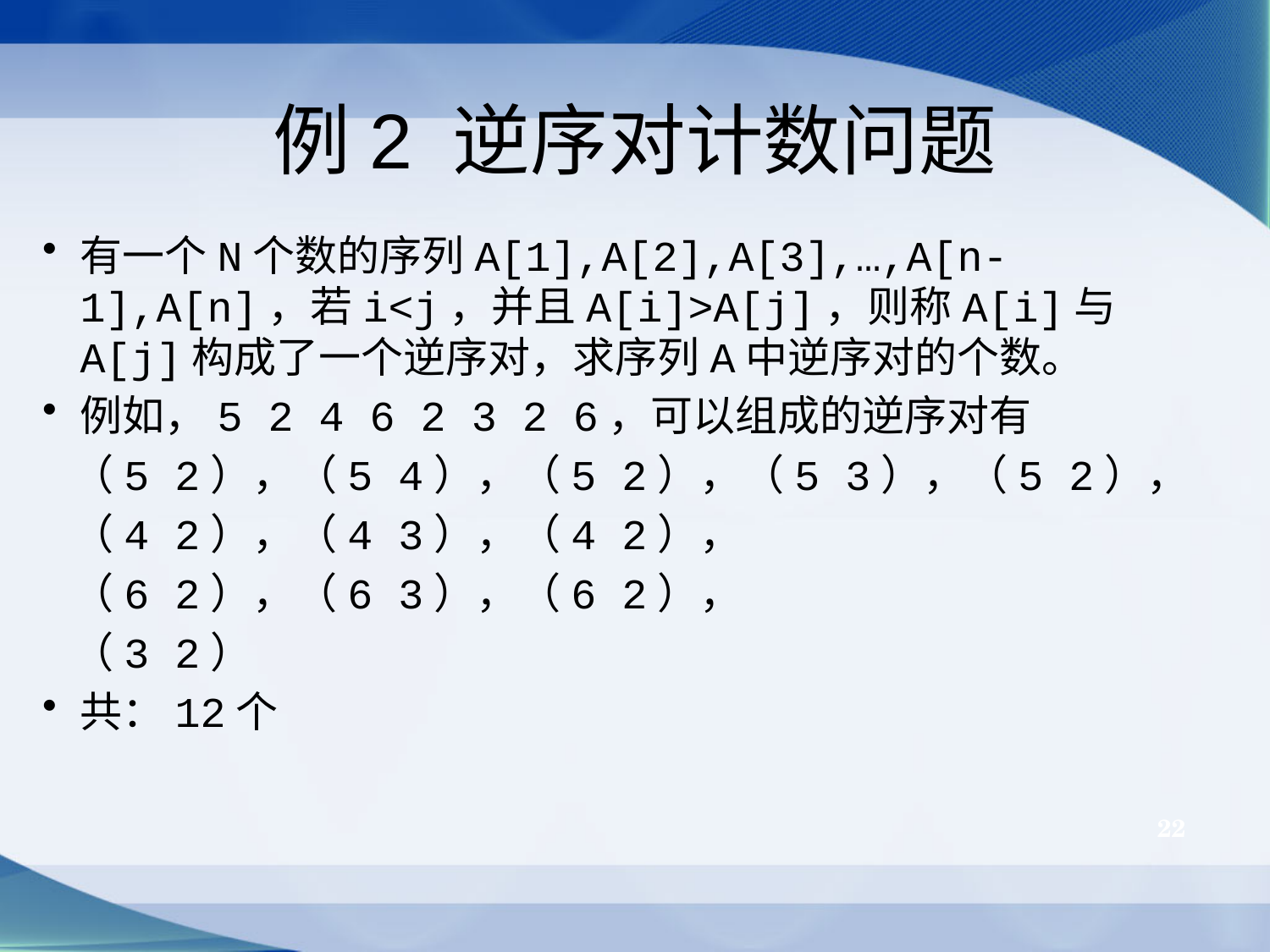

# 例2 逆序对计数问题
有一个N个数的序列A[1],A[2],A[3],…,A[n-1],A[n]，若i<j，并且A[i]>A[j]，则称A[i]与A[j]构成了一个逆序对，求序列A中逆序对的个数。
例如，5 2 4 6 2 3 2 6，可以组成的逆序对有
  （5 2），（5 4），（5 2），（5 3），（5 2），
  （4 2），（4 3），（4 2），
  （6 2），（6 3），（6 2），
  （3 2）
共：12个

22